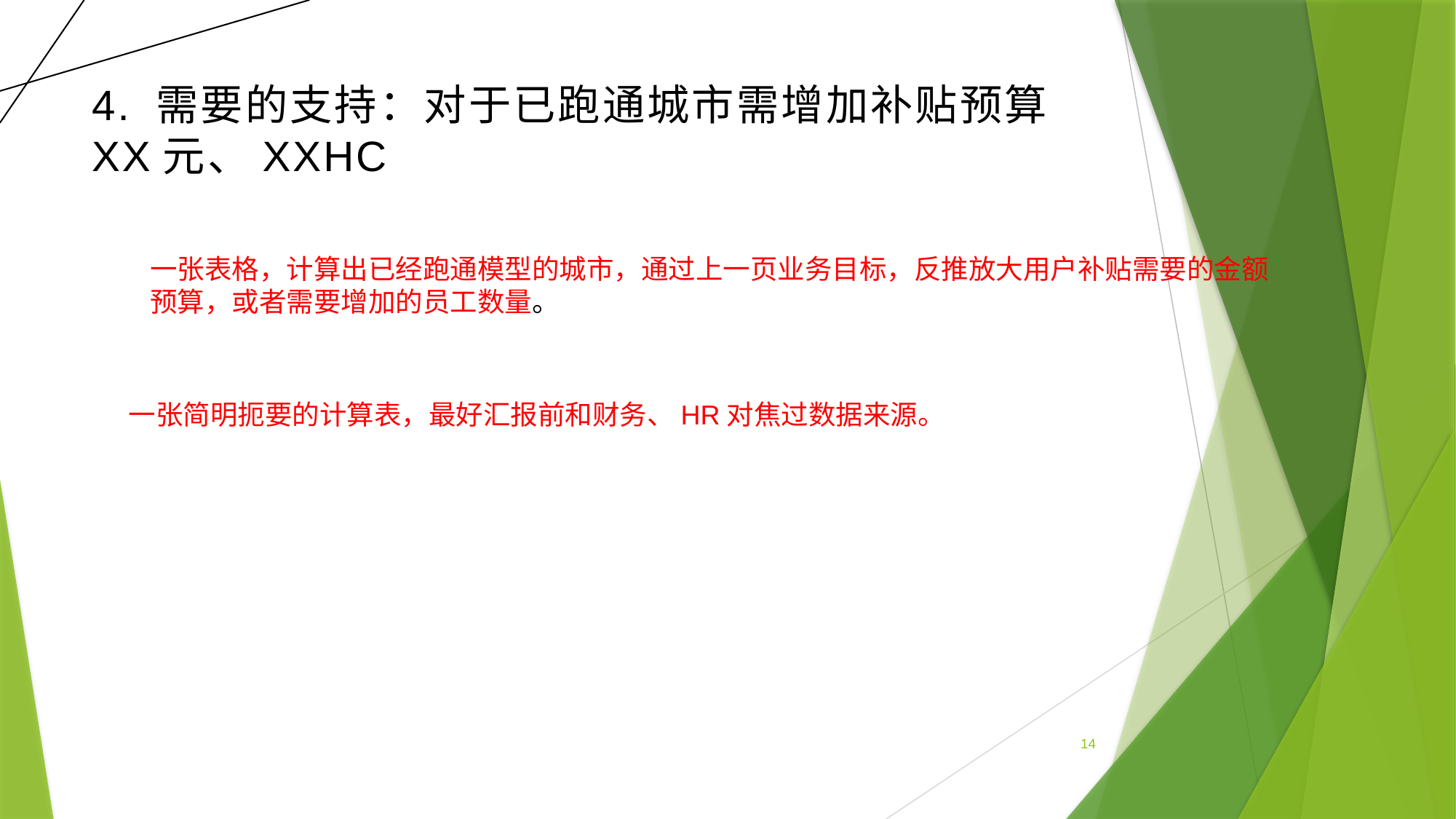

# 4. 需要的支持：对于已跑通城市需增加补贴预算XX元、XXHC
一张表格，计算出已经跑通模型的城市，通过上一页业务目标，反推放大用户补贴需要的金额预算，或者需要增加的员工数量。
一张简明扼要的计算表，最好汇报前和财务、HR对焦过数据来源。
14